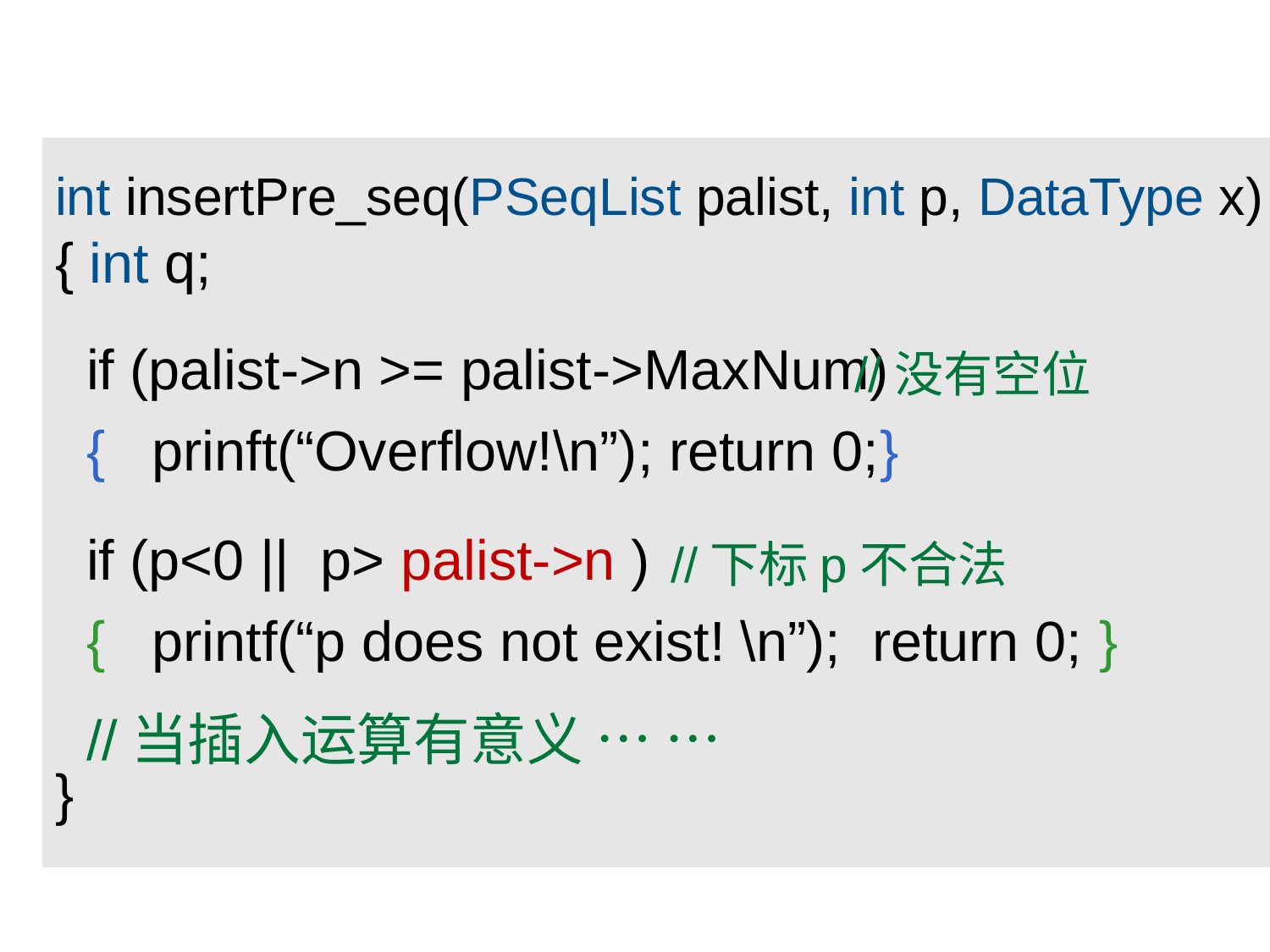

int insertPre_seq(PSeqList palist, int p, DataType x)
{ int q;
  if (palist->n >= palist->MaxNum)
  {   prinft(“Overflow!\n”); return 0;}

//没有空位
  if (p<0 ||  p> palist->n )
  {   printf(“p does not exist! \n”);  return 0; }
//下标p不合法
  //当插入运算有意义 … …
}